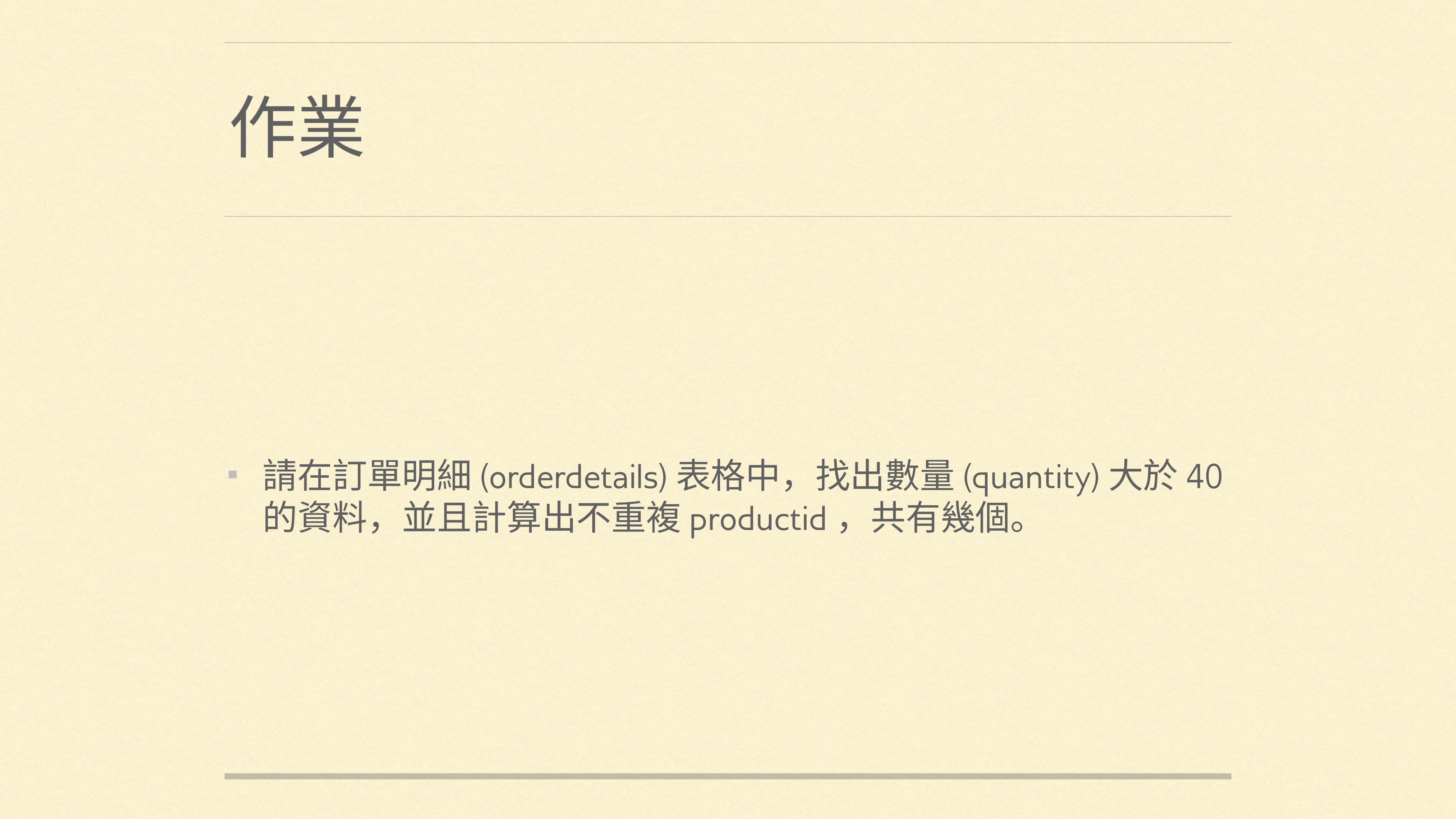

# 作業
請在訂單明細(orderdetails)表格中，找出數量(quantity)大於40的資料，並且計算出不重複productid，共有幾個。